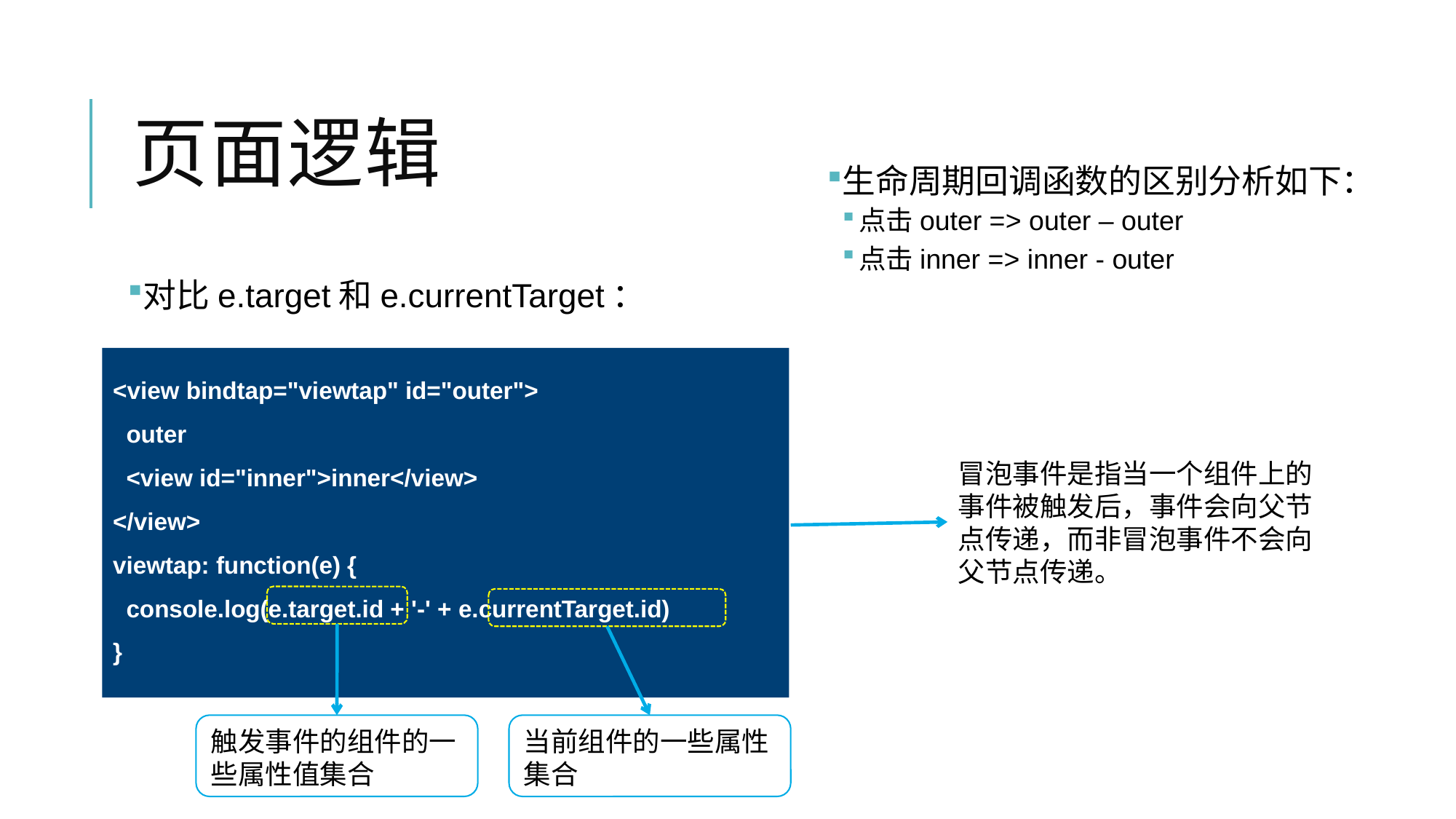

# 页面逻辑
生命周期回调函数的区别分析如下：
点击outer => outer – outer
点击inner => inner - outer
对比e.target和e.currentTarget：

<view bindtap="viewtap" id="outer">
  outer
  <view id="inner">inner</view>
</view>
viewtap: function(e) {
  console.log(e.target.id + '-' + e.currentTarget.id)
}

冒泡事件是指当一个组件上的事件被触发后，事件会向父节点传递，而非冒泡事件不会向父节点传递。

触发事件的组件的一些属性值集合
当前组件的一些属性集合